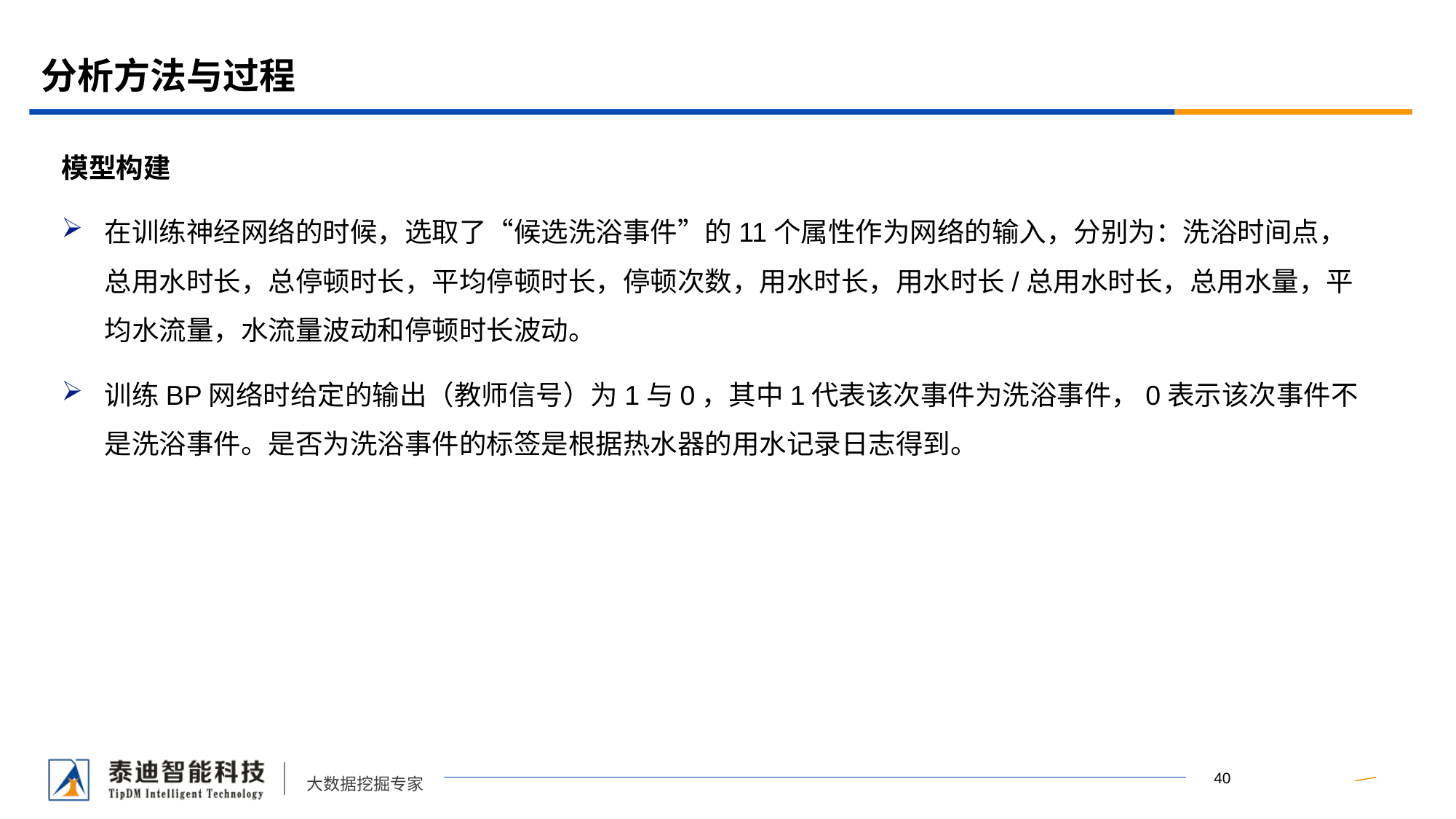

# 分析方法与过程
模型构建
在训练神经网络的时候，选取了“候选洗浴事件”的11个属性作为网络的输入，分别为：洗浴时间点，总用水时长，总停顿时长，平均停顿时长，停顿次数，用水时长，用水时长/总用水时长，总用水量，平均水流量，水流量波动和停顿时长波动。
训练BP网络时给定的输出（教师信号）为1与0，其中1代表该次事件为洗浴事件，0表示该次事件不是洗浴事件。是否为洗浴事件的标签是根据热水器的用水记录日志得到。